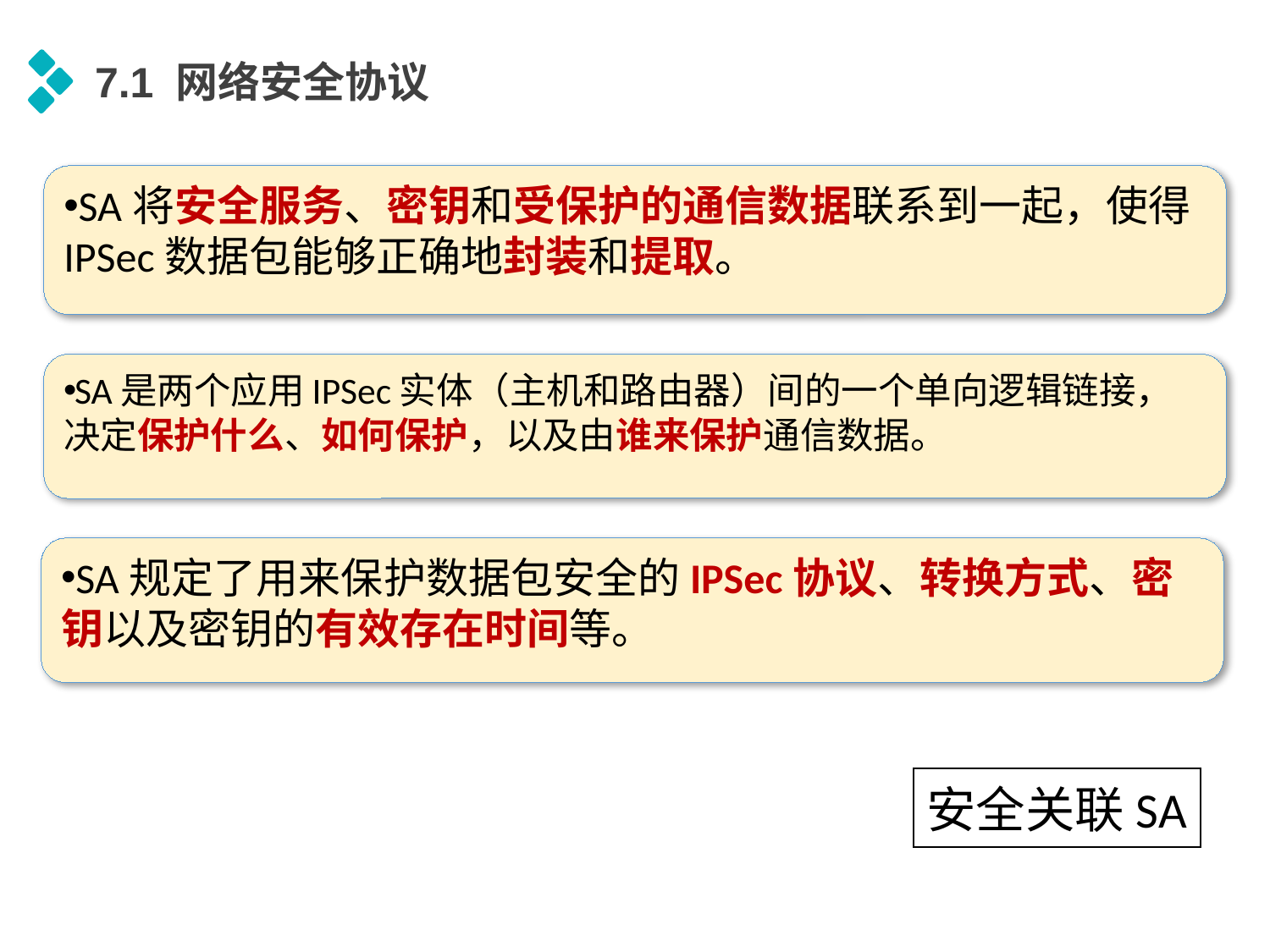

7.1 网络安全协议

SA将安全服务、密钥和受保护的通信数据联系到一起，使得IPSec数据包能够正确地封装和提取。
SA是两个应用IPSec实体（主机和路由器）间的一个单向逻辑链接，决定保护什么、如何保护，以及由谁来保护通信数据。
SA规定了用来保护数据包安全的IPSec协议、转换方式、密钥以及密钥的有效存在时间等。
安全关联SA